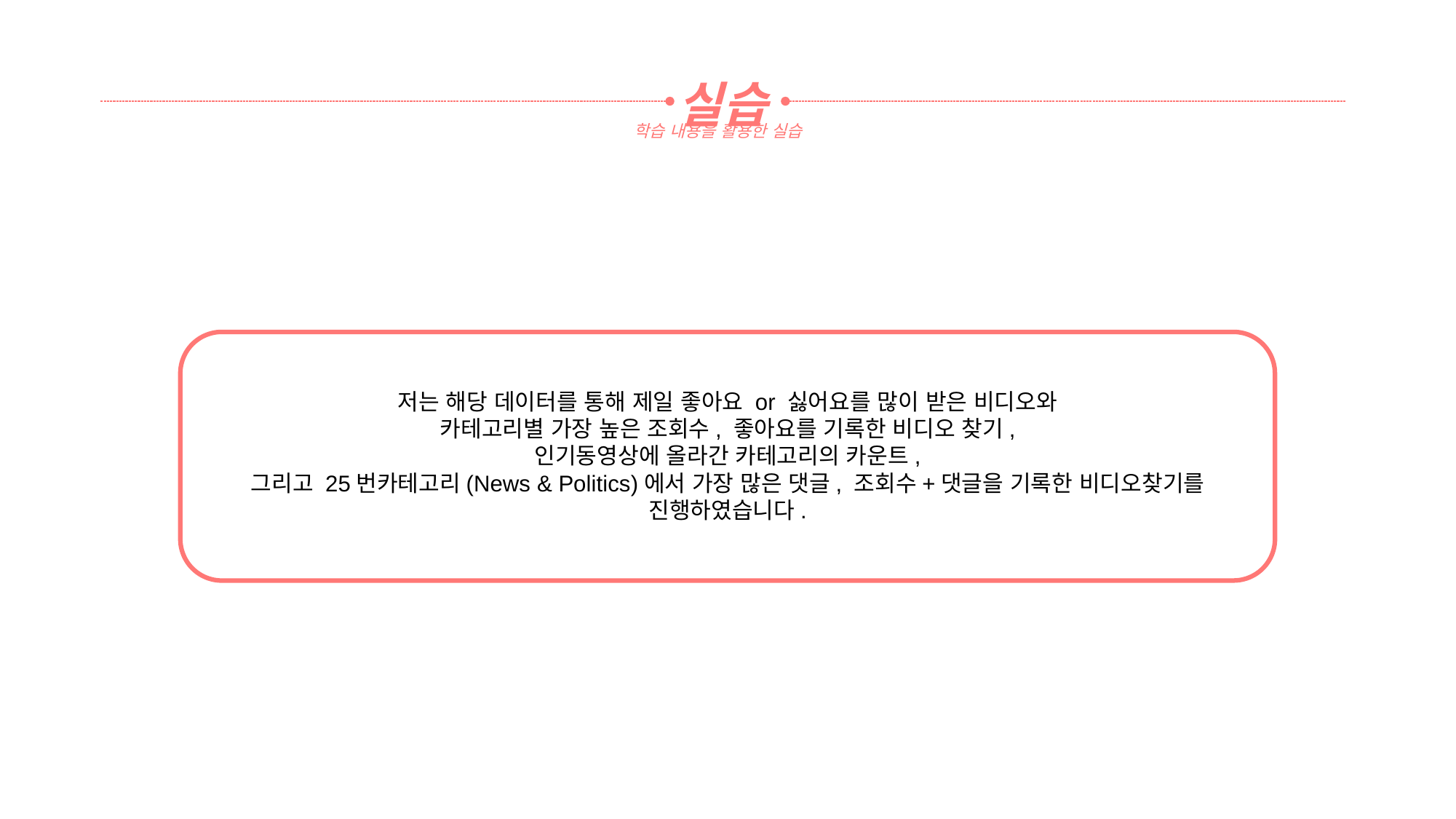

실습
학습 내용을 활용한 실습

저는 해당 데이터를 통해 제일 좋아요 or 싫어요를 많이 받은 비디오와
카테고리별 가장 높은 조회수, 좋아요를 기록한 비디오 찾기,
인기동영상에 올라간 카테고리의 카운트,
그리고 25번카테고리(News & Politics)에서 가장 많은 댓글, 조회수+댓글을 기록한 비디오찾기를
진행하였습니다.